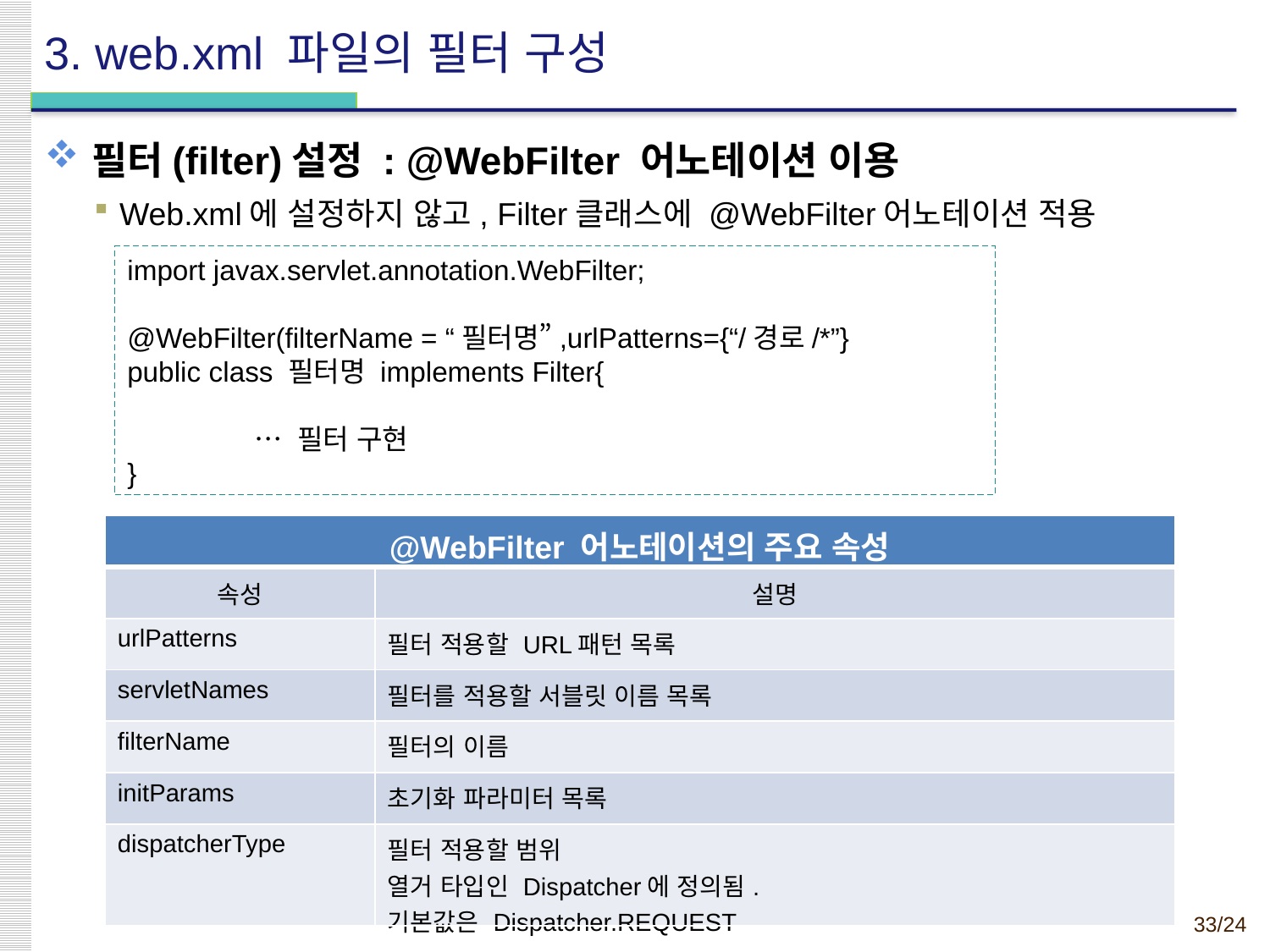

# 3. web.xml 파일의 필터 구성
필터(filter)설정 : @WebFilter 어노테이션 이용
Web.xml에 설정하지 않고, Filter클래스에 @WebFilter어노테이션 적용

import javax.servlet.annotation.WebFilter;

@WebFilter(filterName = “필터명”,urlPatterns={“/경로/*”}
public class 필터명 implements Filter{

	… 필터 구현
}
| @WebFilter 어노테이션의 주요 속성 |  |
| --- | --- |
| 속성 | 설명 |
| urlPatterns | 필터 적용할 URL패턴 목록 |
| servletNames | 필터를 적용할 서블릿 이름 목록 |
| filterName | 필터의 이름 |
| initParams | 초기화 파라미터 목록 |
| dispatcherType | 필터 적용할 범위 열거 타입인 Dispatcher에 정의됨. 기본값은 Dispatcher.REQUEST |